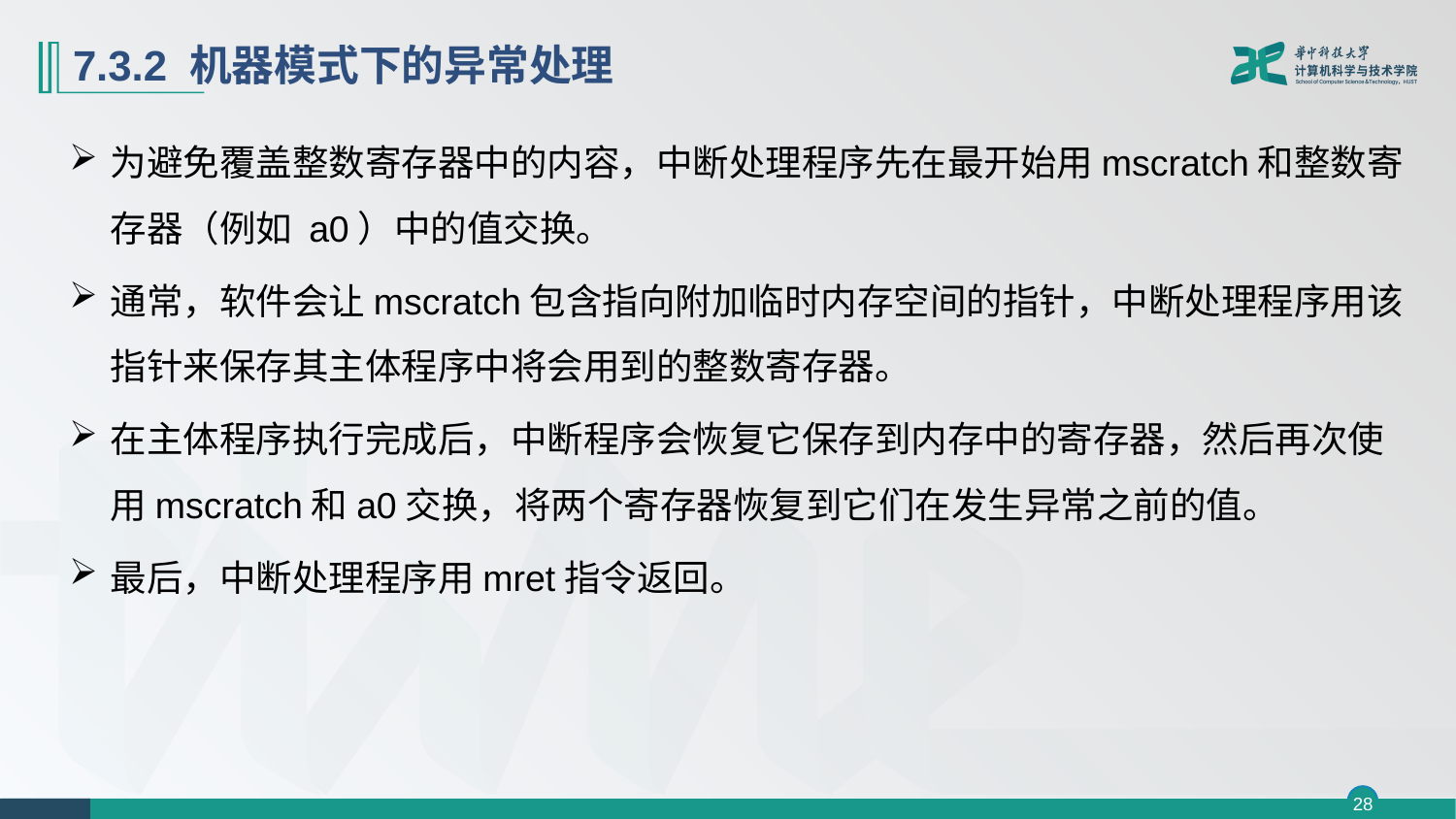

# 7.3.2 机器模式下的异常处理
为避免覆盖整数寄存器中的内容，中断处理程序先在最开始用mscratch和整数寄存器（例如 a0）中的值交换。
通常，软件会让mscratch包含指向附加临时内存空间的指针，中断处理程序用该指针来保存其主体程序中将会用到的整数寄存器。
在主体程序执行完成后，中断程序会恢复它保存到内存中的寄存器，然后再次使用mscratch和a0交换，将两个寄存器恢复到它们在发生异常之前的值。
最后，中断处理程序用mret指令返回。